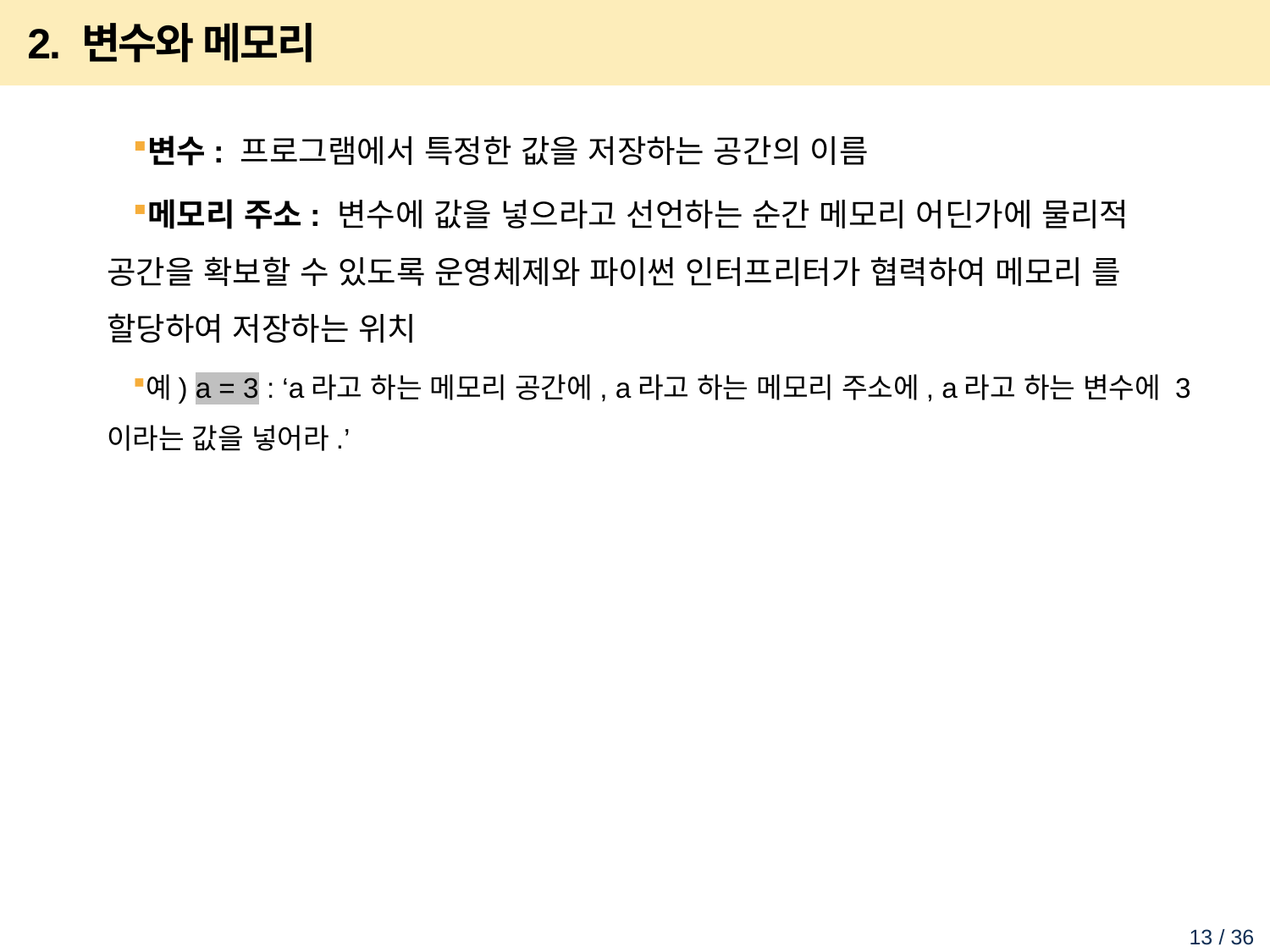

# 2. 변수와 메모리
변수: 프로그램에서 특정한 값을 저장하는 공간의 이름
메모리 주소: 변수에 값을 넣으라고 선언하는 순간 메모리 어딘가에 물리적 공간을 확보할 수 있도록 운영체제와 파이썬 인터프리터가 협력하여 메모리 를 할당하여 저장하는 위치
예) a = 3 : ‘a라고 하는 메모리 공간에, a라고 하는 메모리 주소에, a라고 하는 변수에 3이라는 값을 넣어라.’